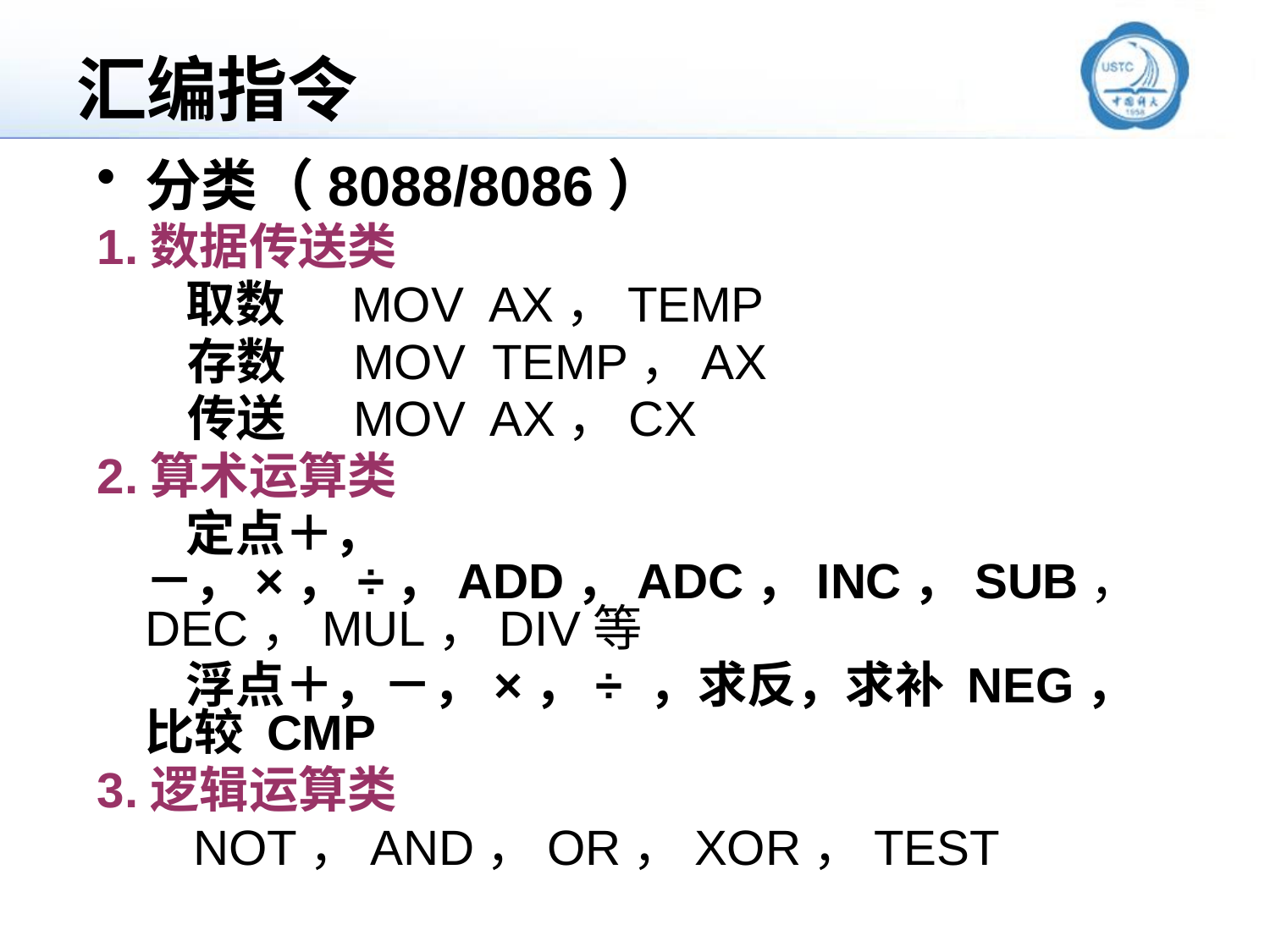

# 汇编指令
分类（8088/8086）
1.数据传送类
       取数     MOV  AX，TEMP
       存数     MOV  TEMP，AX
       传送     MOV  AX，CX
2.算术运算类
       定点＋，－，×，÷，ADD，ADC，INC，SUB，DEC，MUL，DIV等
       浮点＋，－，×，÷ ，求反，求补 NEG，比较 CMP
3.逻辑运算类
       NOT，AND，OR，XOR，TEST